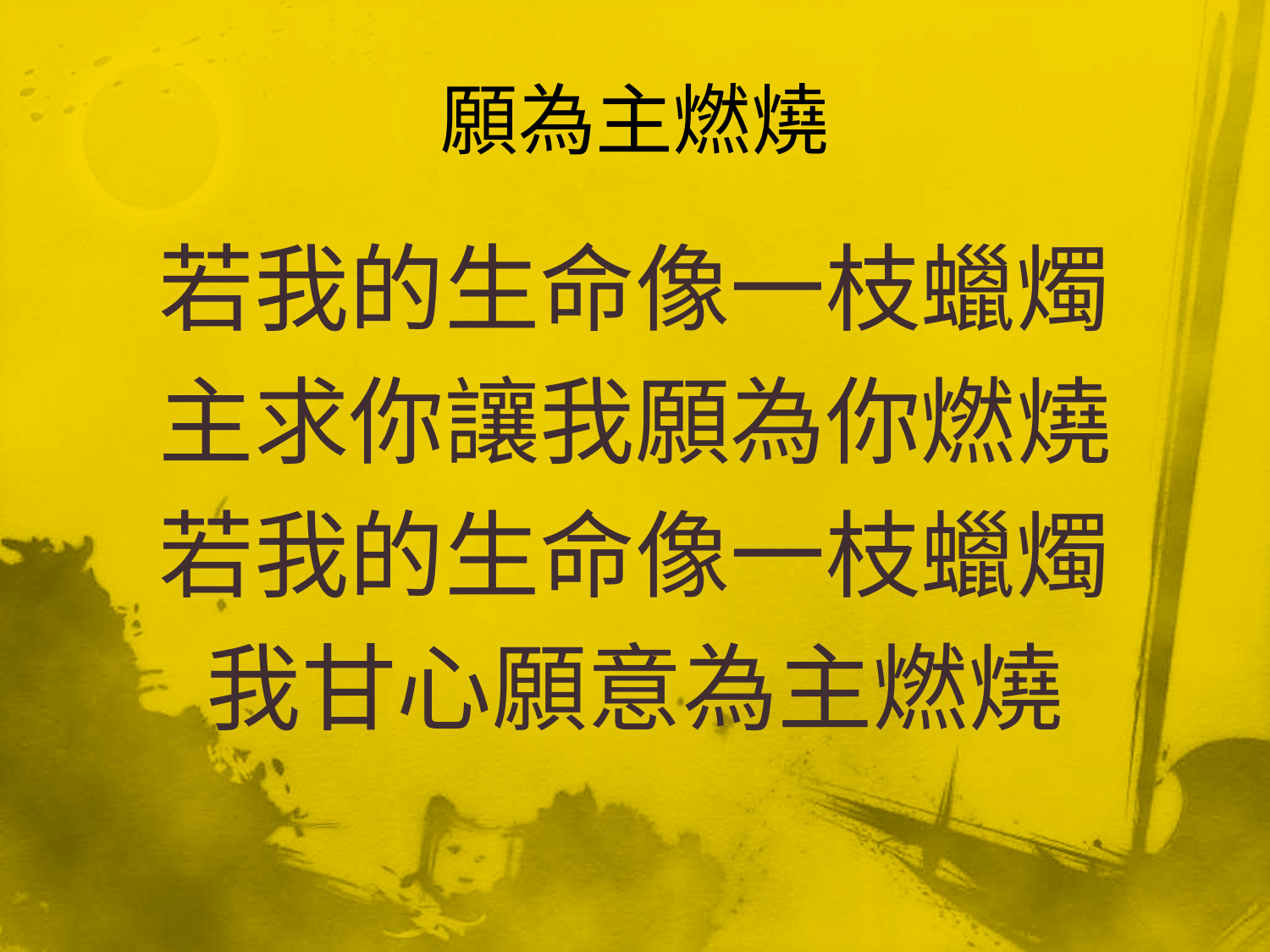

# 願為主燃燒
若我的生命像一枝蠟燭
主求你讓我願為你燃燒
若我的生命像一枝蠟燭
我甘心願意為主燃燒